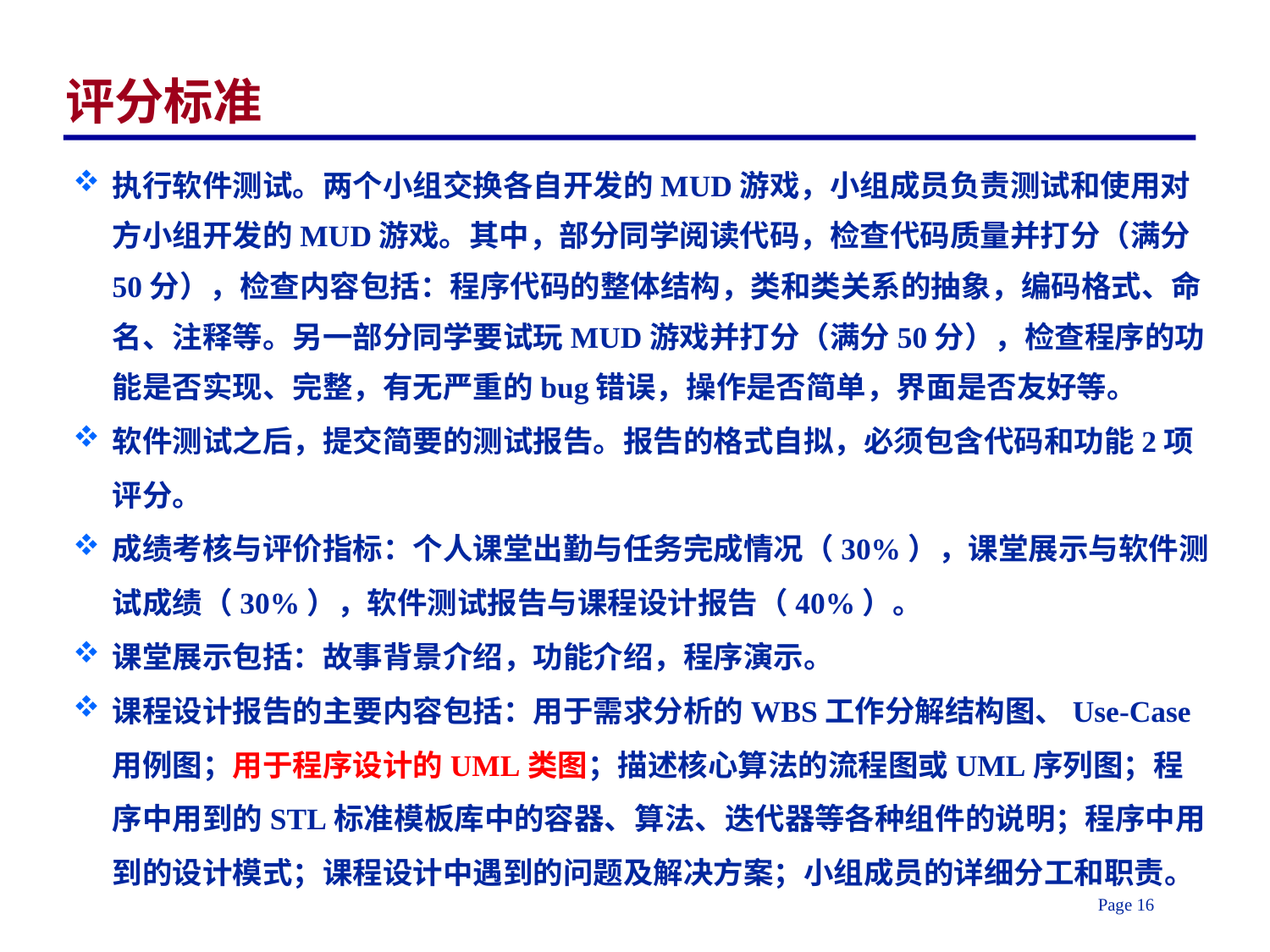

# 评分标准
执行软件测试。两个小组交换各自开发的MUD游戏，小组成员负责测试和使用对方小组开发的MUD游戏。其中，部分同学阅读代码，检查代码质量并打分（满分50分），检查内容包括：程序代码的整体结构，类和类关系的抽象，编码格式、命名、注释等。另一部分同学要试玩MUD游戏并打分（满分50分），检查程序的功能是否实现、完整，有无严重的bug错误，操作是否简单，界面是否友好等。
软件测试之后，提交简要的测试报告。报告的格式自拟，必须包含代码和功能2项评分。
成绩考核与评价指标：个人课堂出勤与任务完成情况（30%），课堂展示与软件测试成绩（30%），软件测试报告与课程设计报告（40%）。
课堂展示包括：故事背景介绍，功能介绍，程序演示。
课程设计报告的主要内容包括：用于需求分析的WBS工作分解结构图、Use-Case用例图；用于程序设计的UML类图；描述核心算法的流程图或UML序列图；程序中用到的STL标准模板库中的容器、算法、迭代器等各种组件的说明；程序中用到的设计模式；课程设计中遇到的问题及解决方案；小组成员的详细分工和职责。